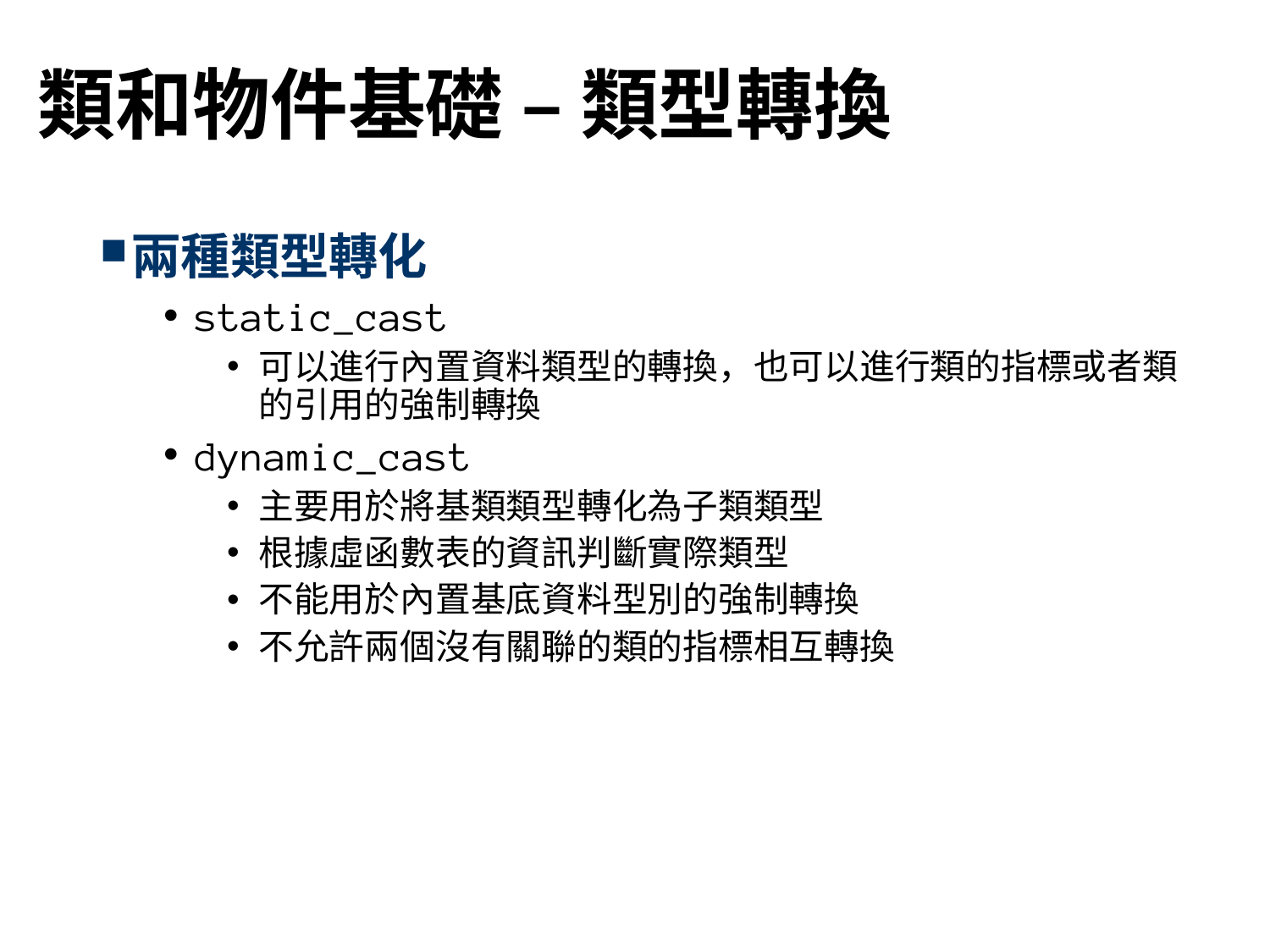

# 類和物件基礎 – 類型轉換
兩種類型轉化
static_cast
可以進行內置資料類型的轉換，也可以進行類的指標或者類的引用的強制轉換
dynamic_cast
主要用於將基類類型轉化為子類類型
根據虛函數表的資訊判斷實際類型
不能用於內置基底資料型別的強制轉換
不允許兩個沒有關聯的類的指標相互轉換